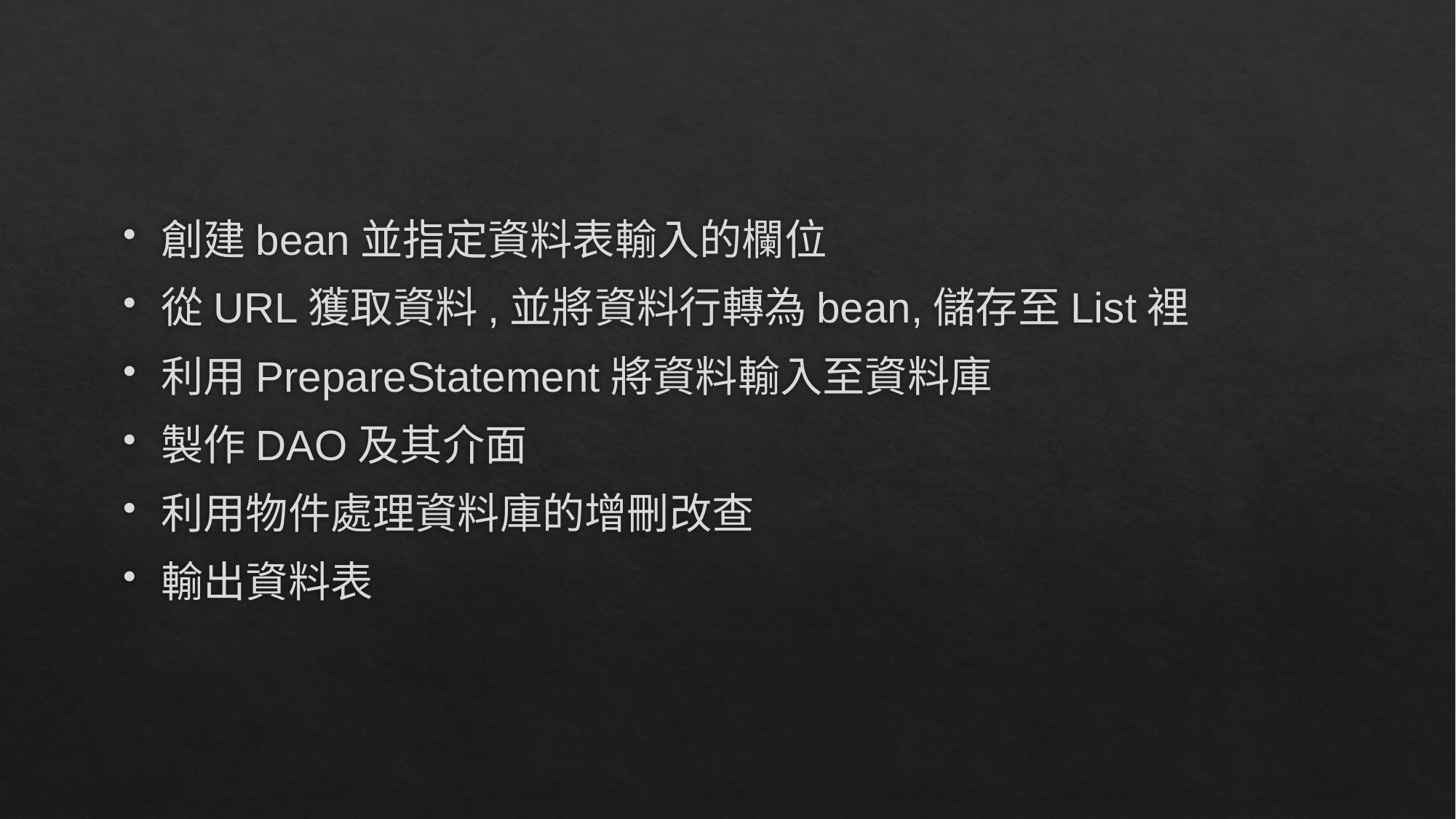

#
創建bean並指定資料表輸入的欄位
從URL獲取資料,並將資料行轉為bean,儲存至List裡
利用PrepareStatement將資料輸入至資料庫
製作DAO及其介面
利用物件處理資料庫的增刪改查
輸出資料表